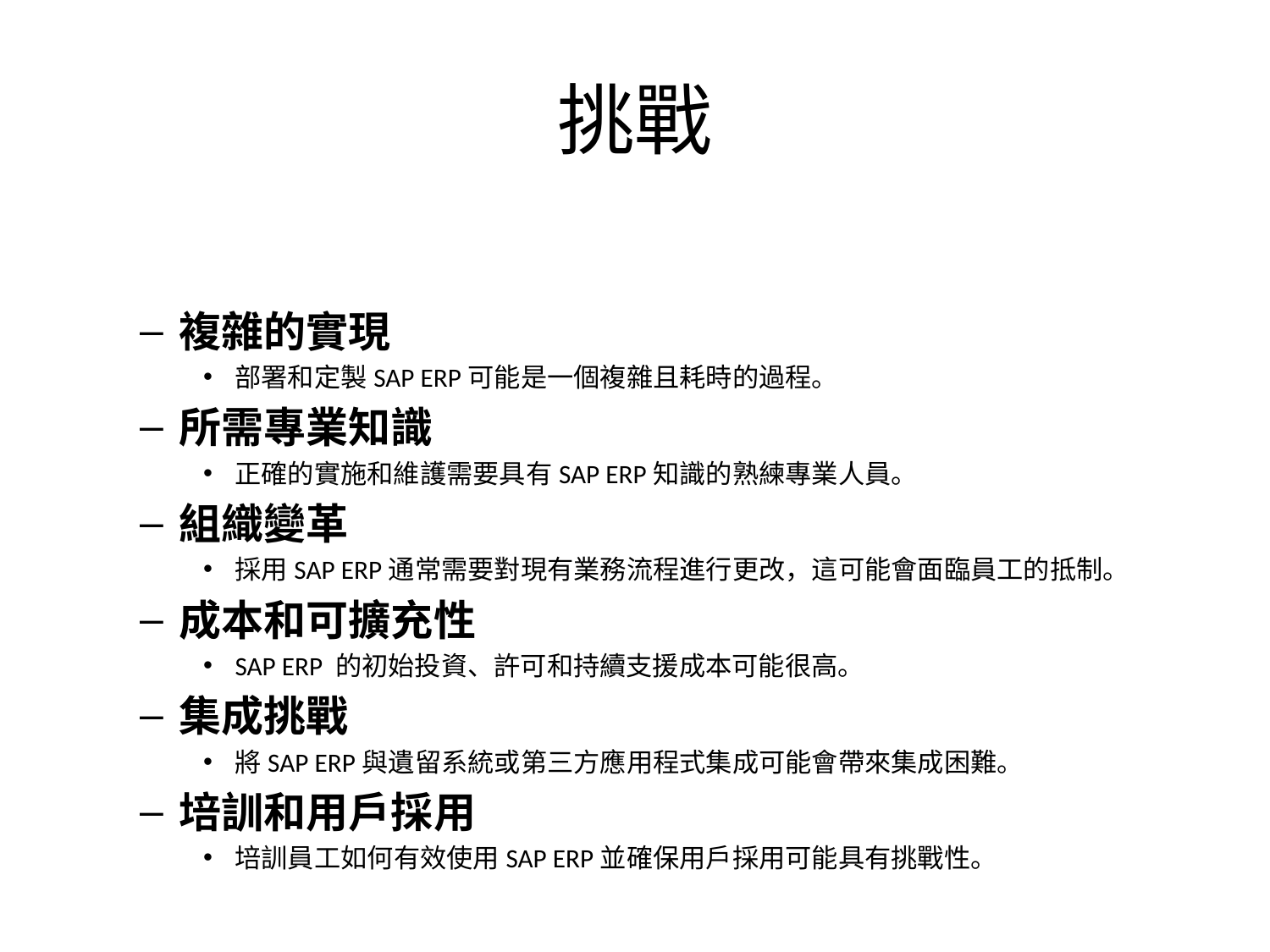

# 挑戰

複雜的實現
部署和定製SAP ERP可能是一個複雜且耗時的過程。
所需專業知識
正確的實施和維護需要具有SAP ERP知識的熟練專業人員。
組織變革
採用SAP ERP通常需要對現有業務流程進行更改，這可能會面臨員工的抵制。
成本和可擴充性
SAP ERP 的初始投資、許可和持續支援成本可能很高。
集成挑戰
將SAP ERP與遺留系統或第三方應用程式集成可能會帶來集成困難。
培訓和用戶採用
培訓員工如何有效使用SAP ERP並確保用戶採用可能具有挑戰性。